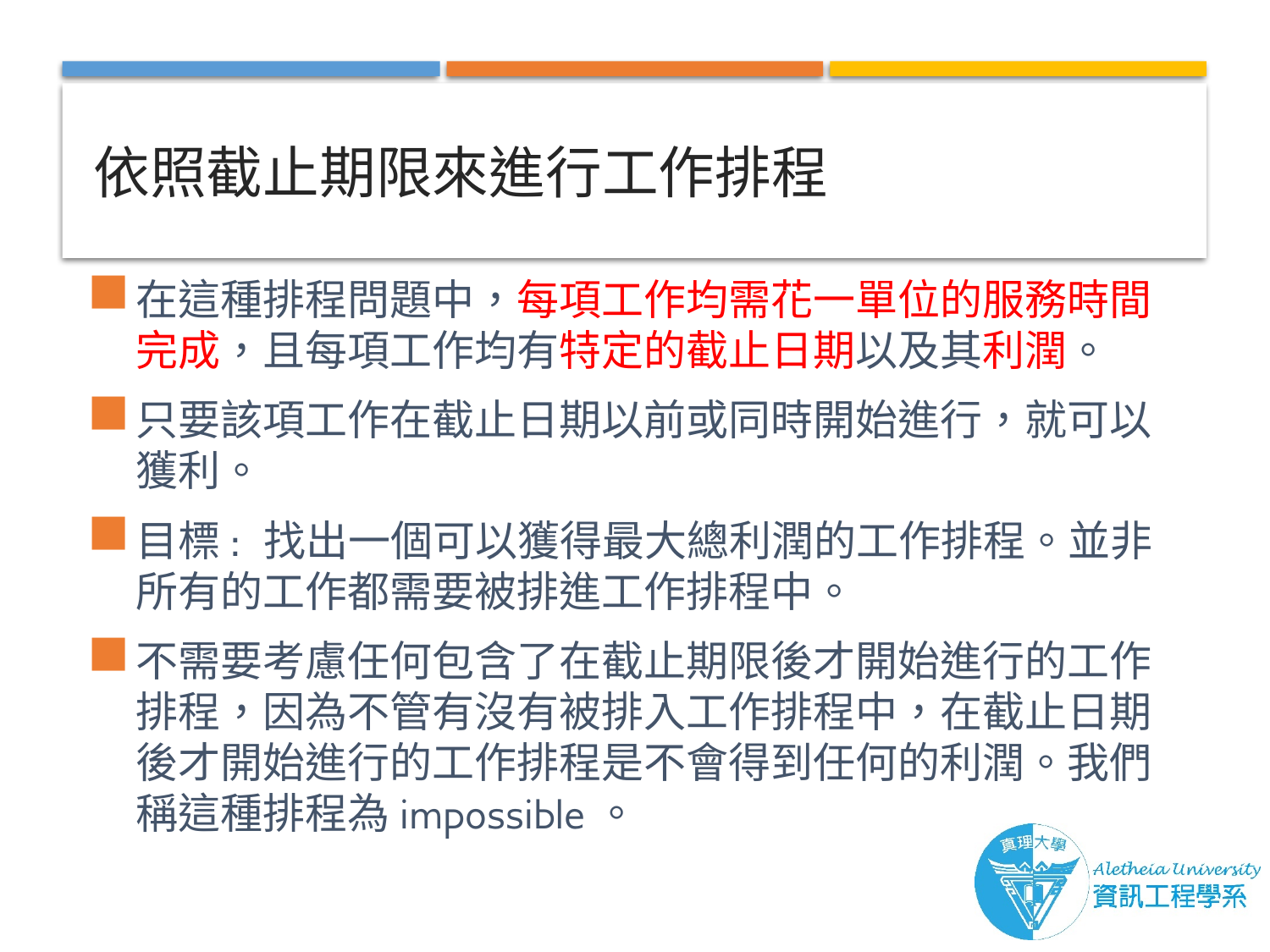

# 依照截止期限來進行工作排程
在這種排程問題中，每項工作均需花一單位的服務時間完成，且每項工作均有特定的截止日期以及其利潤。
只要該項工作在截止日期以前或同時開始進行，就可以獲利。
目標: 找出一個可以獲得最大總利潤的工作排程。並非所有的工作都需要被排進工作排程中。
不需要考慮任何包含了在截止期限後才開始進行的工作排程，因為不管有沒有被排入工作排程中，在截止日期後才開始進行的工作排程是不會得到任何的利潤。我們稱這種排程為impossible。